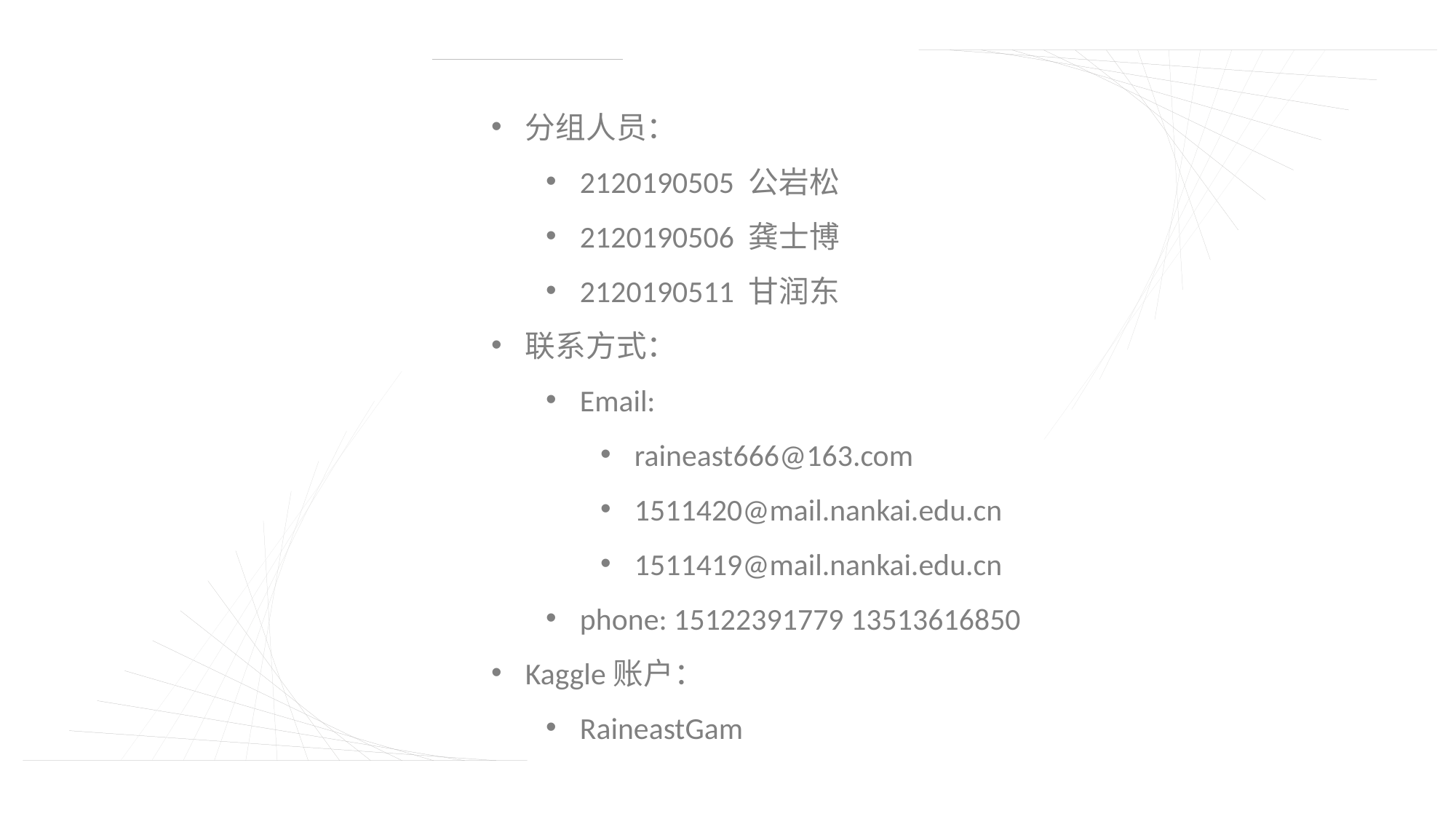

分组人员：
2120190505 公岩松
2120190506 龚士博
2120190511 甘润东
联系方式：
Email:
raineast666@163.com
1511420@mail.nankai.edu.cn
1511419@mail.nankai.edu.cn
phone: 15122391779 13513616850
Kaggle账户：
RaineastGam